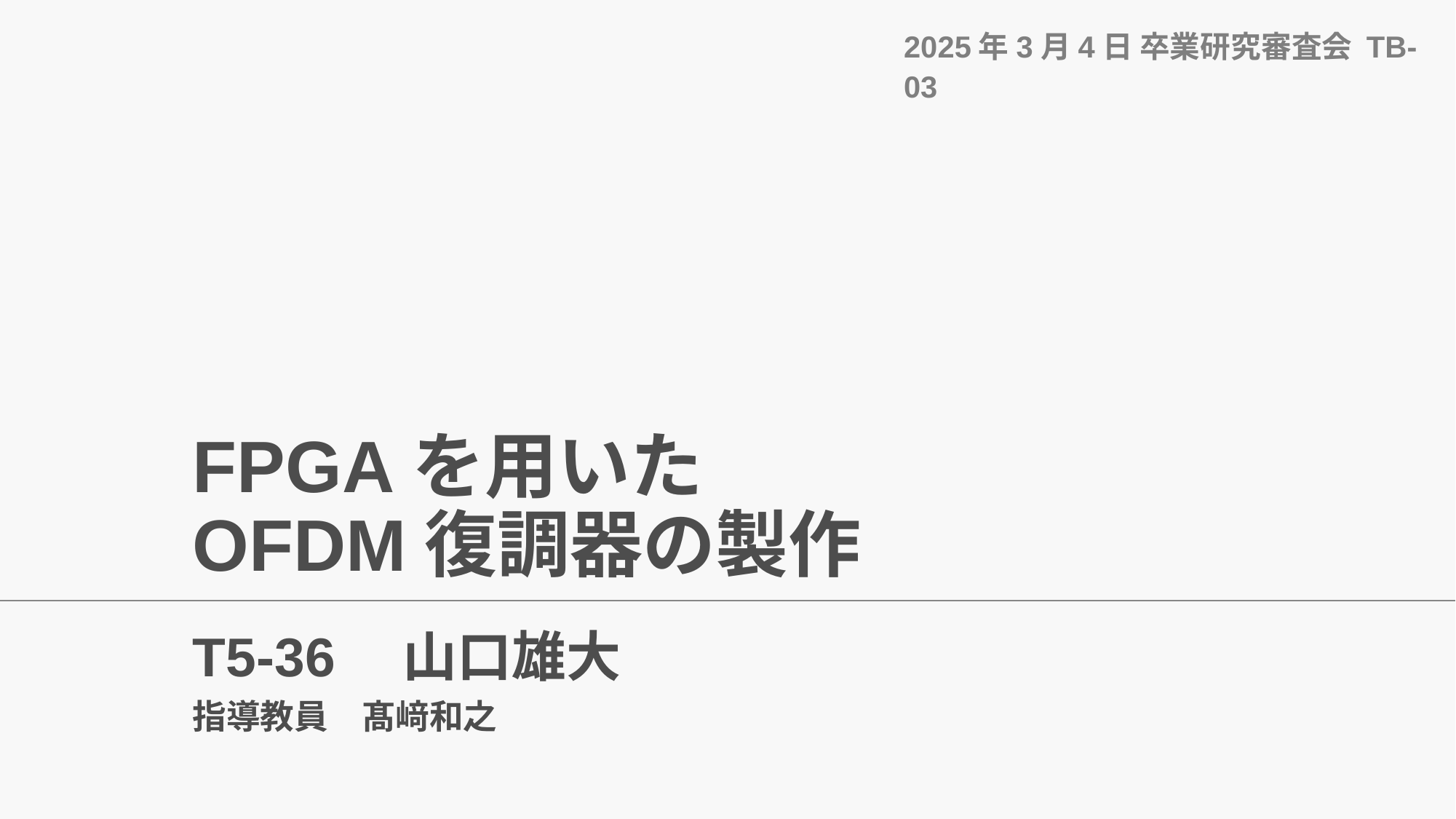

2025年3月4日 卒業研究審査会 TB-03
# FPGAを用いた OFDM復調器の製作
T5-36　山口雄大
指導教員　髙﨑和之